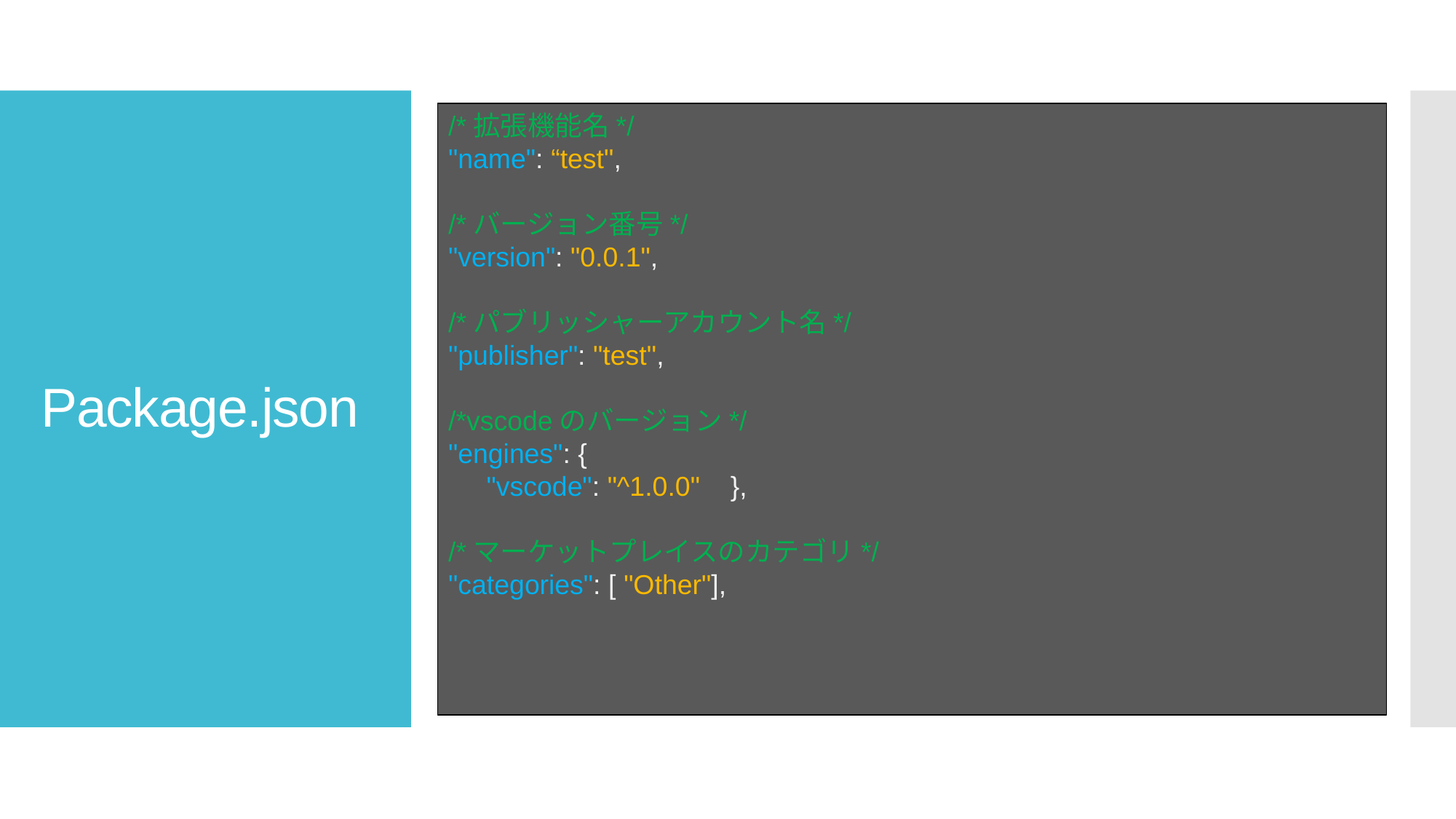

/*拡張機能名*/
"name": “test",

/*バージョン番号*/
"version": "0.0.1",

/*パブリッシャーアカウント名*/
"publisher": "test",

/*vscodeのバージョン*/
"engines": {
     "vscode": "^1.0.0"    },

/*マーケットプレイスのカテゴリ*/
"categories": [ "Other"],

# Package.json